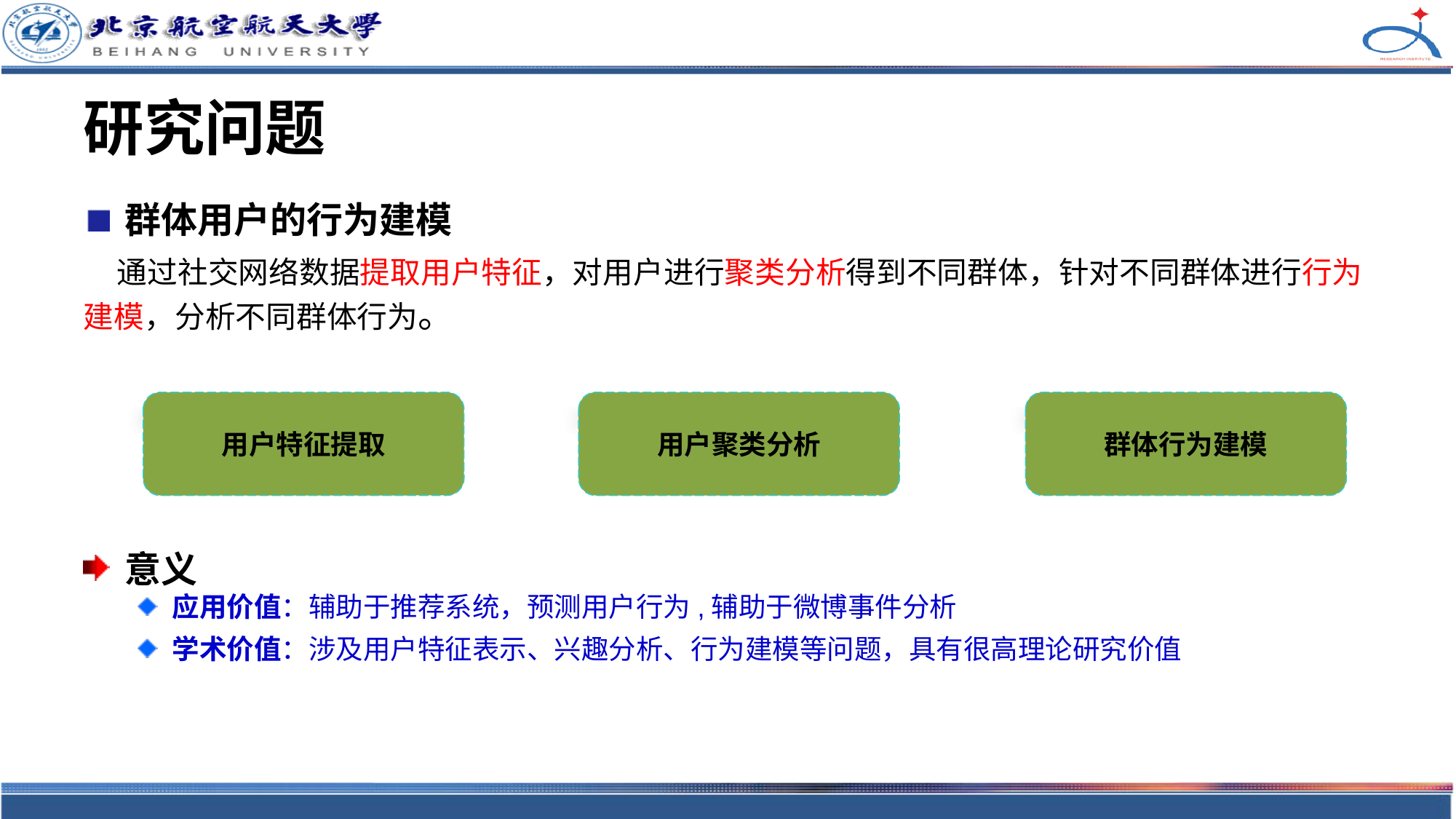

# 研究问题
群体用户的行为建模
   通过社交网络数据提取用户特征，对用户进行聚类分析得到不同群体，针对不同群体进行行为建模，分析不同群体行为。

意义
应用价值：辅助于推荐系统，预测用户行为,辅助于微博事件分析
学术价值：涉及用户特征表示、兴趣分析、行为建模等问题，具有很高理论研究价值

用户特征提取
用户聚类分析
群体行为建模